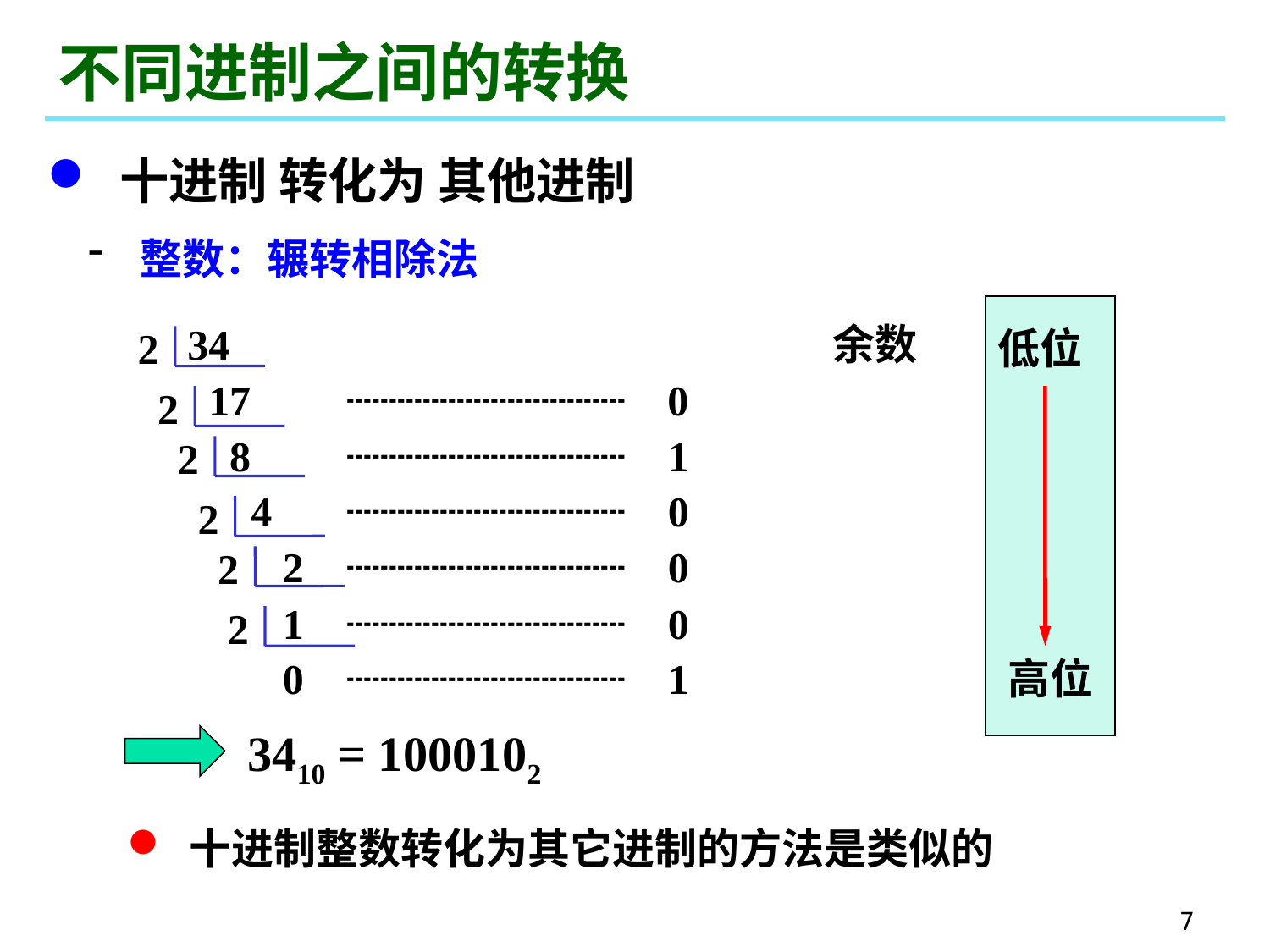

# 不同进制之间的转换
 十进制 转化为 其他进制
 整数：辗转相除法

低位

高位
34                                                        余数
  17         ┄┄┄┄┄┄┄┄┄┄┄    0
    8         ┄┄┄┄┄┄┄┄┄┄┄    1
      4       ┄┄┄┄┄┄┄┄┄┄┄    0
         2    ┄┄┄┄┄┄┄┄┄┄┄    0
         1    ┄┄┄┄┄┄┄┄┄┄┄    0
         0    ┄┄┄┄┄┄┄┄┄┄┄    1
2

2

2

2

2

2

3410 = 1000102

 十进制整数转化为其它进制的方法是类似的
7